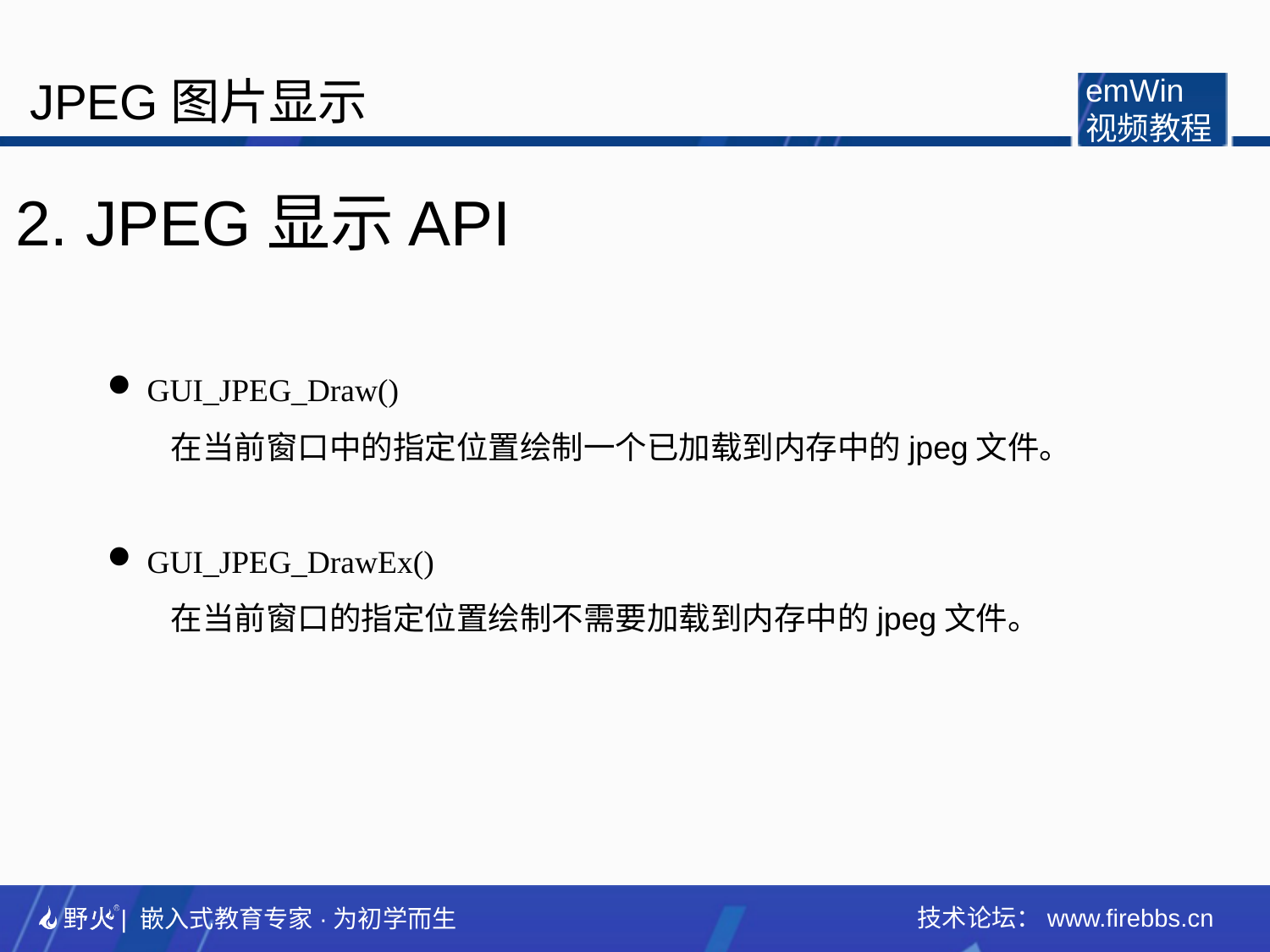

JPEG图片显示
emWin
视频教程
2. JPEG显示API
GUI_JPEG_Draw()
在当前窗口中的指定位置绘制一个已加载到内存中的jpeg文件。

GUI_JPEG_DrawEx()
在当前窗口的指定位置绘制不需要加载到内存中的jpeg文件。